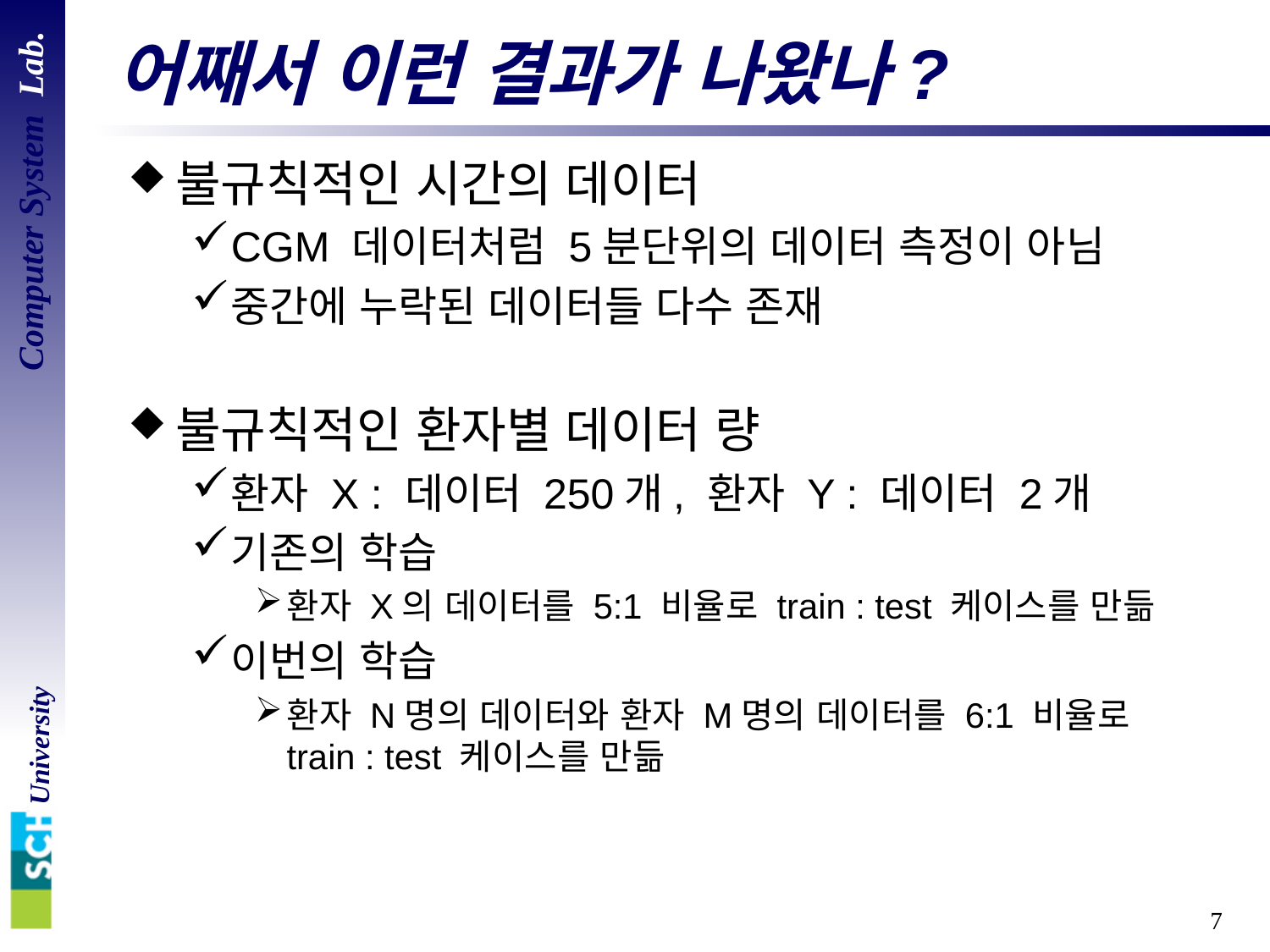

# 어째서 이런 결과가 나왔나?

불규칙적인 시간의 데이터
CGM 데이터처럼 5분단위의 데이터 측정이 아님
중간에 누락된 데이터들 다수 존재

불규칙적인 환자별 데이터 량
환자 X : 데이터 250개, 환자 Y : 데이터 2개
기존의 학습
환자 X의 데이터를 5:1 비율로 train : test 케이스를 만듦
이번의 학습
환자 N명의 데이터와 환자 M명의 데이터를 6:1 비율로 train : test 케이스를 만듦